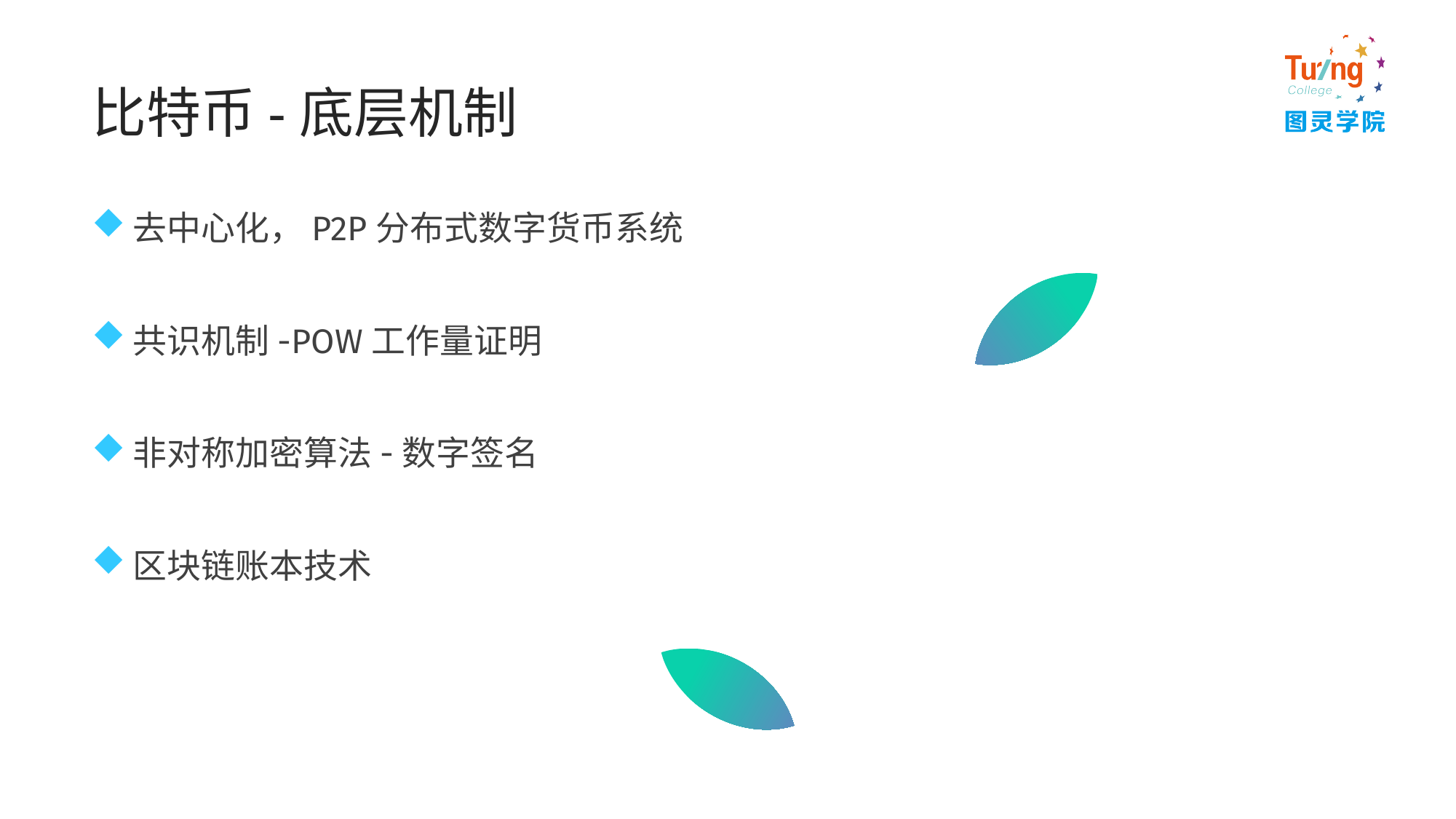

# 比特币-底层机制
去中心化，P2P分布式数字货币系统

共识机制-POW工作量证明

非对称加密算法-数字签名

区块链账本技术